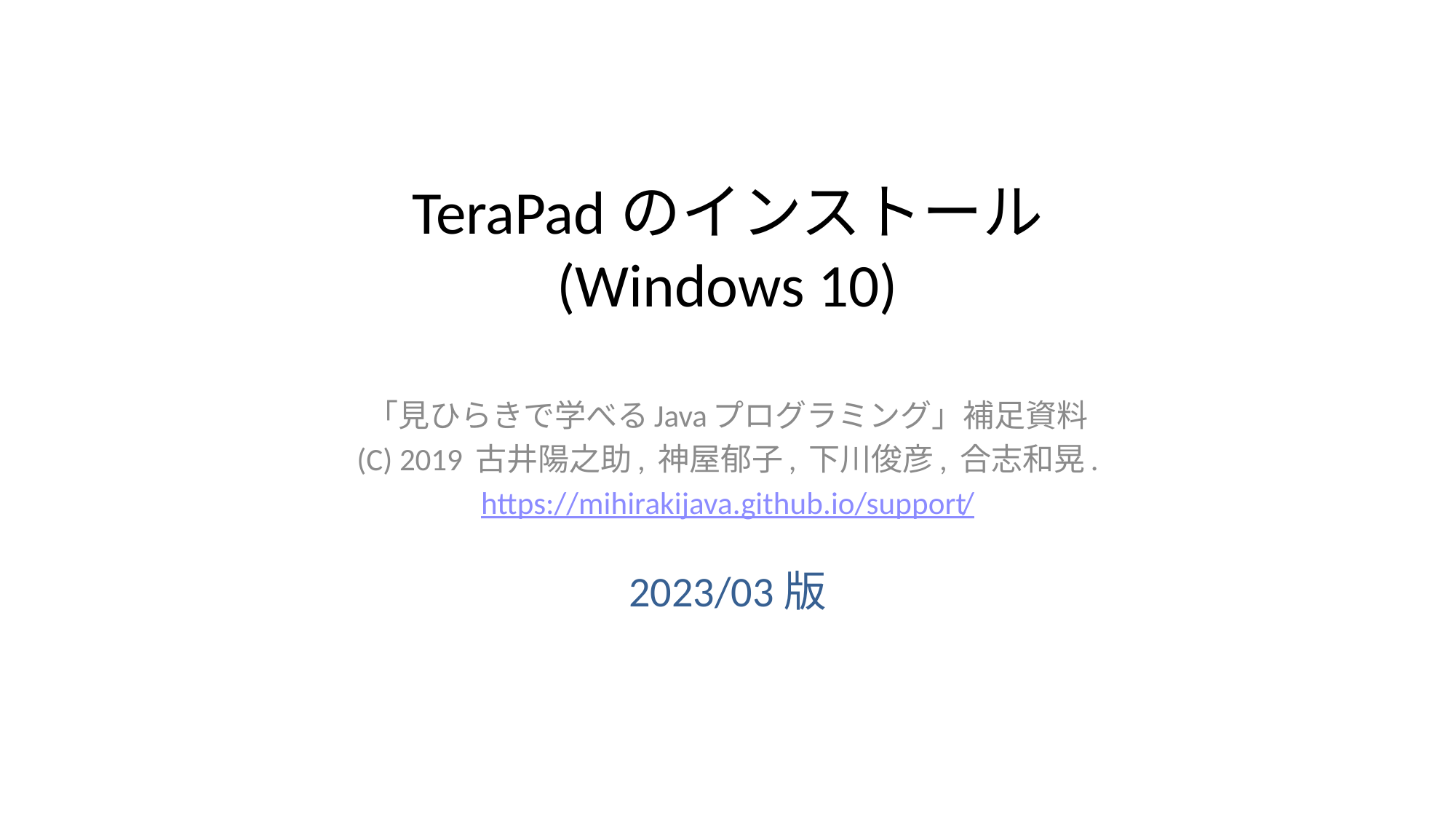

# TeraPadのインストール (Windows 10)
「見ひらきで学べるJavaプログラミング」補足資料
(C) 2019 古井陽之助, 神屋郁子, 下川俊彦, 合志和晃.
https://mihirakijava.github.io/support/
2023/03版